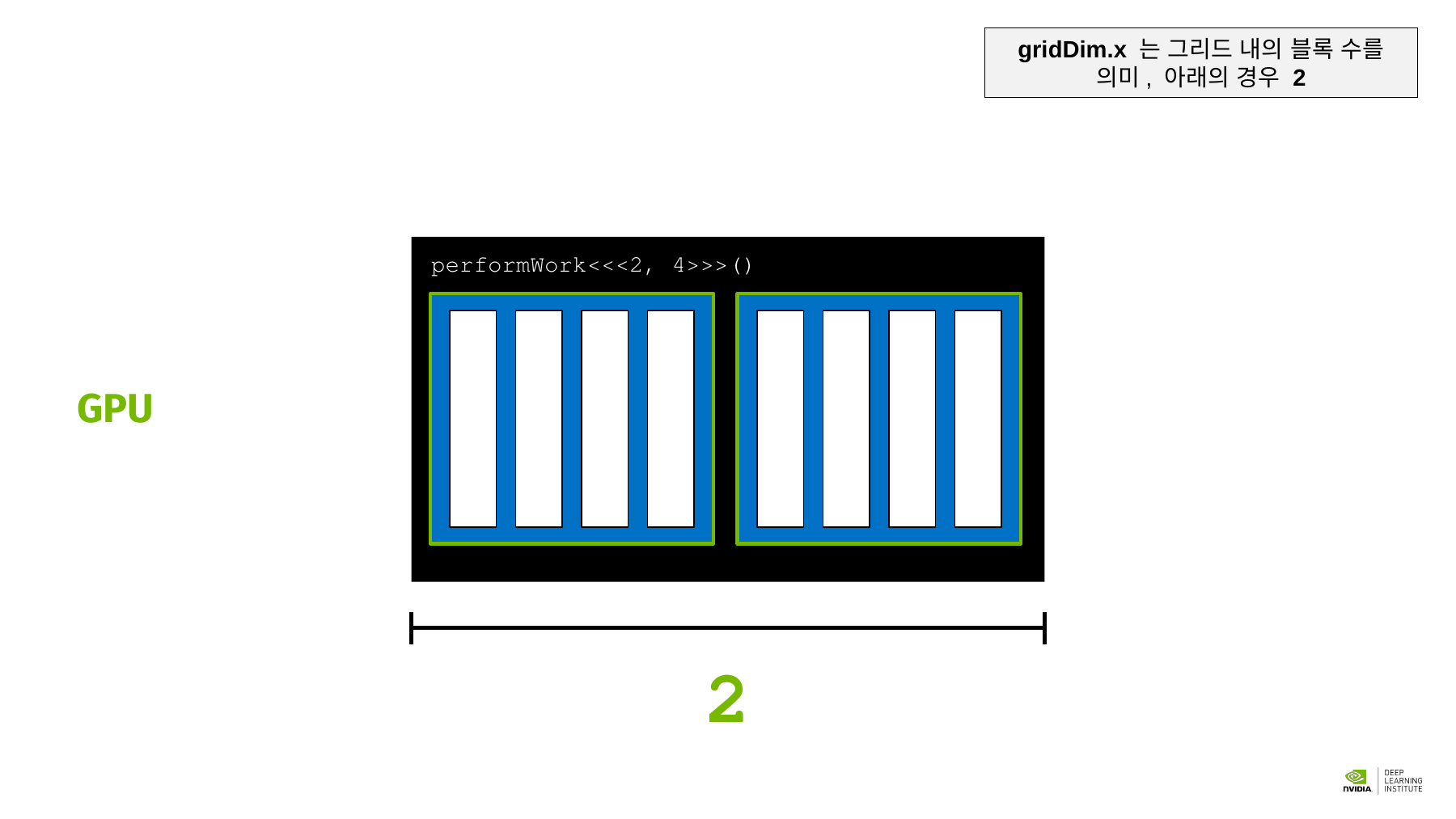

gridDim.x 는 그리드 내의 블록 수를 의미, 아래의 경우 2

performWork<<<2, 4>>>()

GPU
2